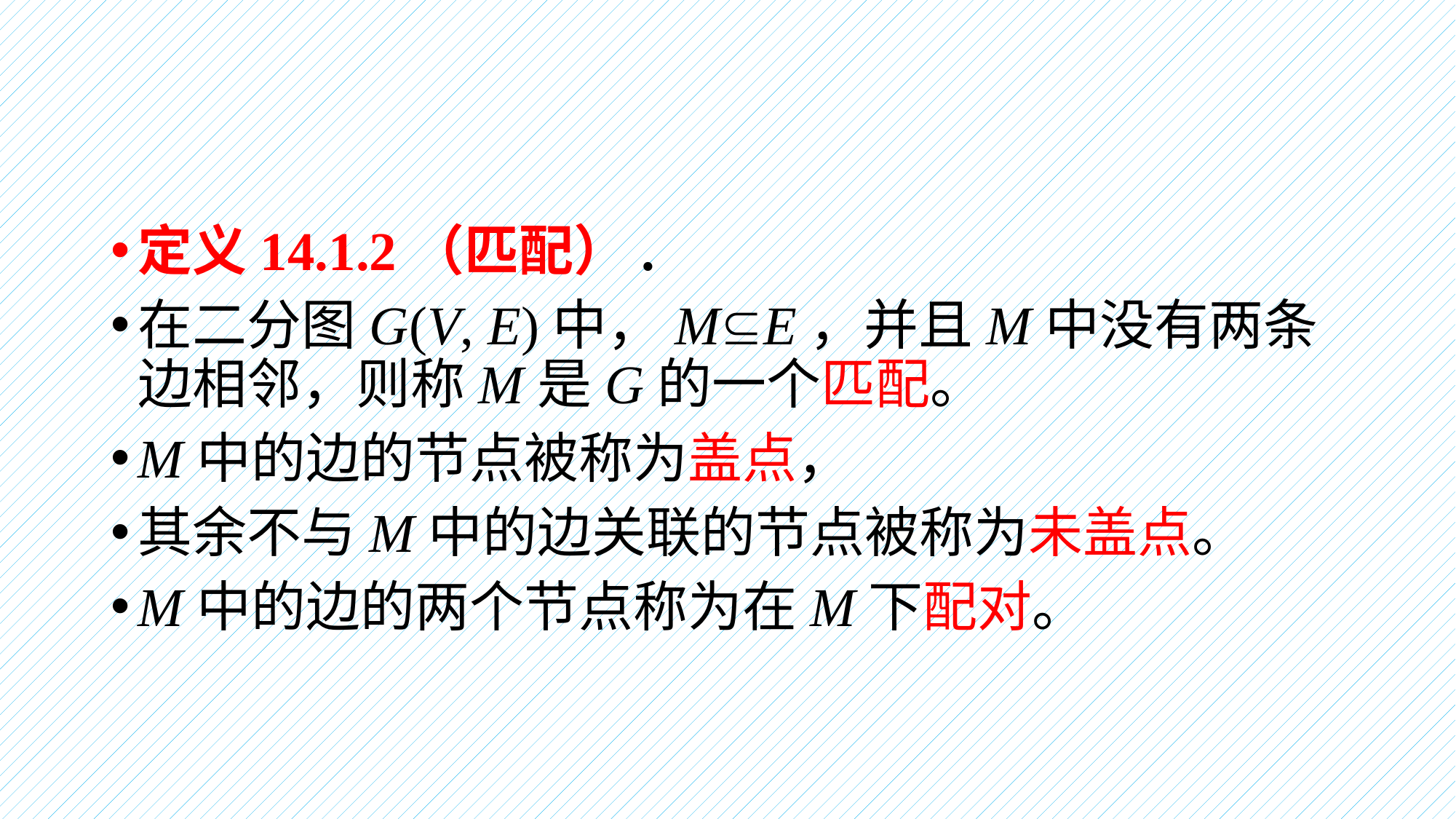

#
定义14.1.2（匹配）.
在二分图G(V, E)中，M⊆E，并且M中没有两条边相邻，则称M是G的一个匹配。
M中的边的节点被称为盖点，
其余不与M中的边关联的节点被称为未盖点。
M中的边的两个节点称为在M下配对。